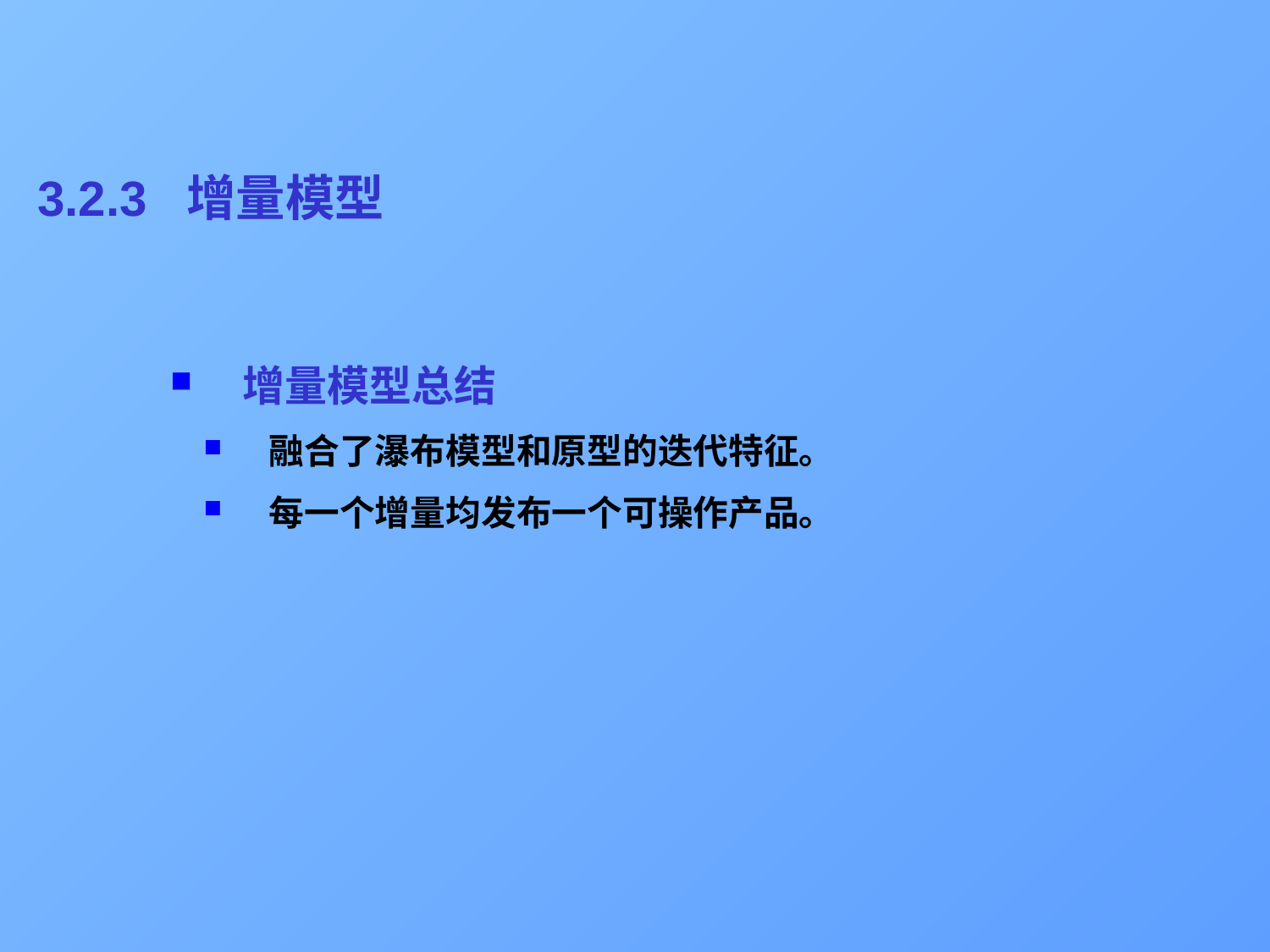

# 3.2.3  增量模型
　增量模型总结

　融合了瀑布模型和原型的迭代特征。

　每一个增量均发布一个可操作产品。